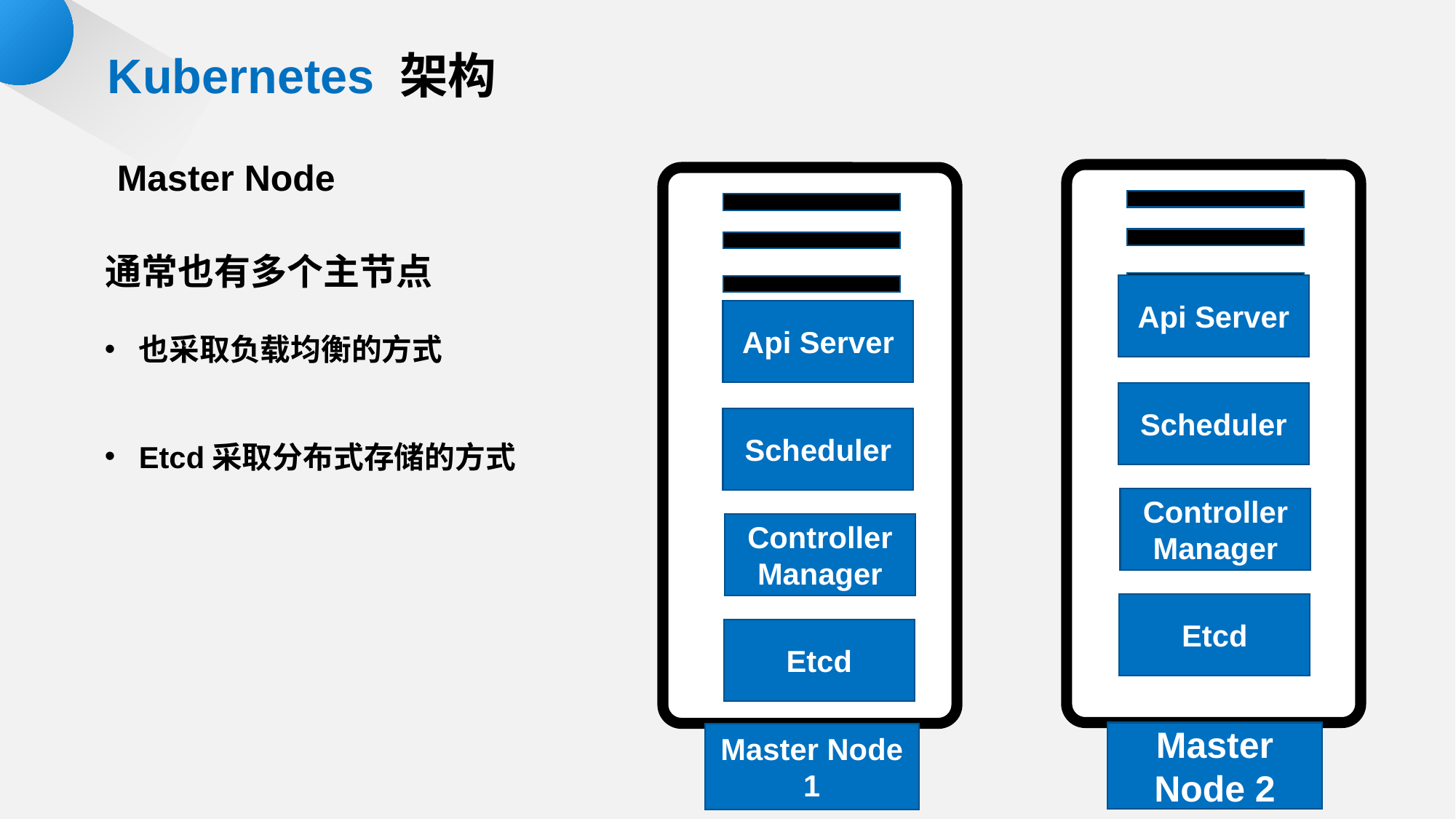

Kubernetes 架构
Master Node

通常也有多个主节点

Api Server

Api Server
也采取负载均衡的方式
App1
App1
Scheduler
Scheduler
Etcd采取分布式存储的方式
App2
Controller Manager
Controller Manager
Etcd
Etcd
Master Node 2
Master Node 1